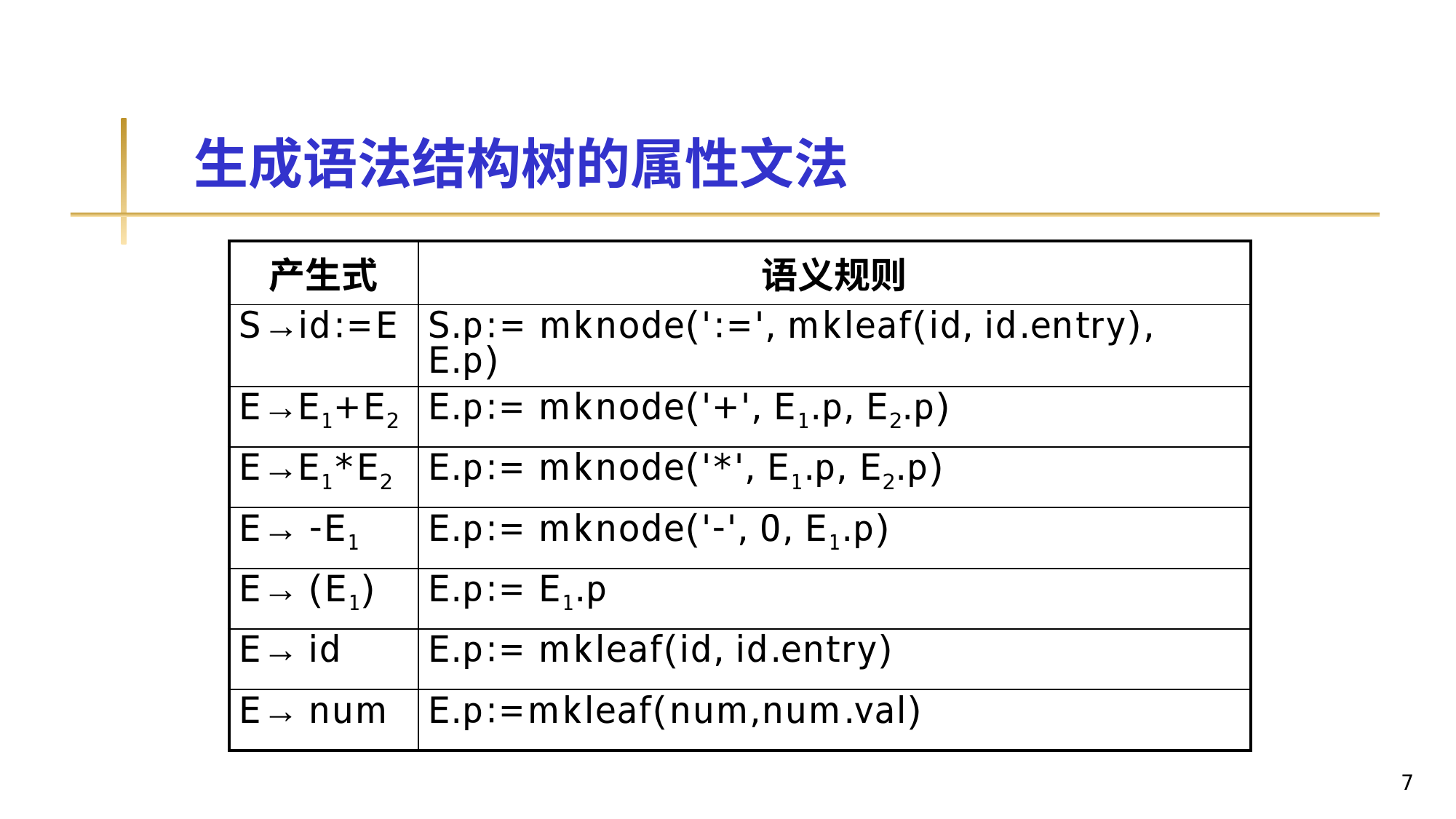

# 生成语法结构树的属性文法
| 产生式 | 语义规则 |
| --- | --- |
| S→id:=E | S.p:= mknode(':=', mkleaf(id, id.entry), E.p) |
| E→E1+E2 | E.p:= mknode('+', E1.p, E2.p) |
| E→E1\*E2 | E.p:= mknode('\*', E1.p, E2.p) |
| E→ -E1 | E.p:= mknode('-', 0, E1.p) |
| E→ (E1) | E.p:= E1.p |
| E→ id | E.p:= mkleaf(id, id.entry) |
| E→ num | E.p:=mkleaf(num,num.val) |
7